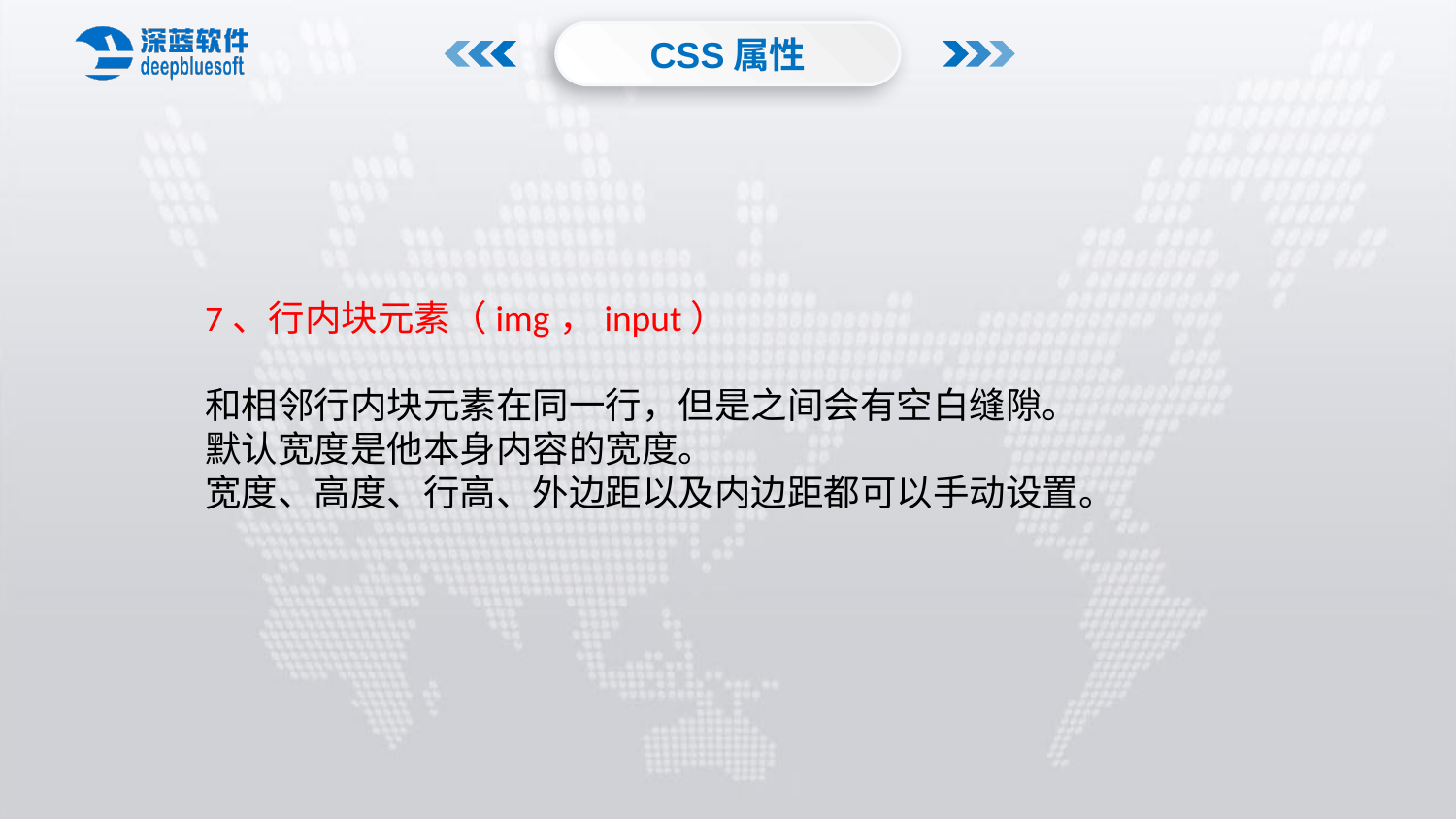

CSS属性

7、行内块元素（img，input）

和相邻行内块元素在同一行，但是之间会有空白缝隙。
默认宽度是他本身内容的宽度。
宽度、高度、行高、外边距以及内边距都可以手动设置。